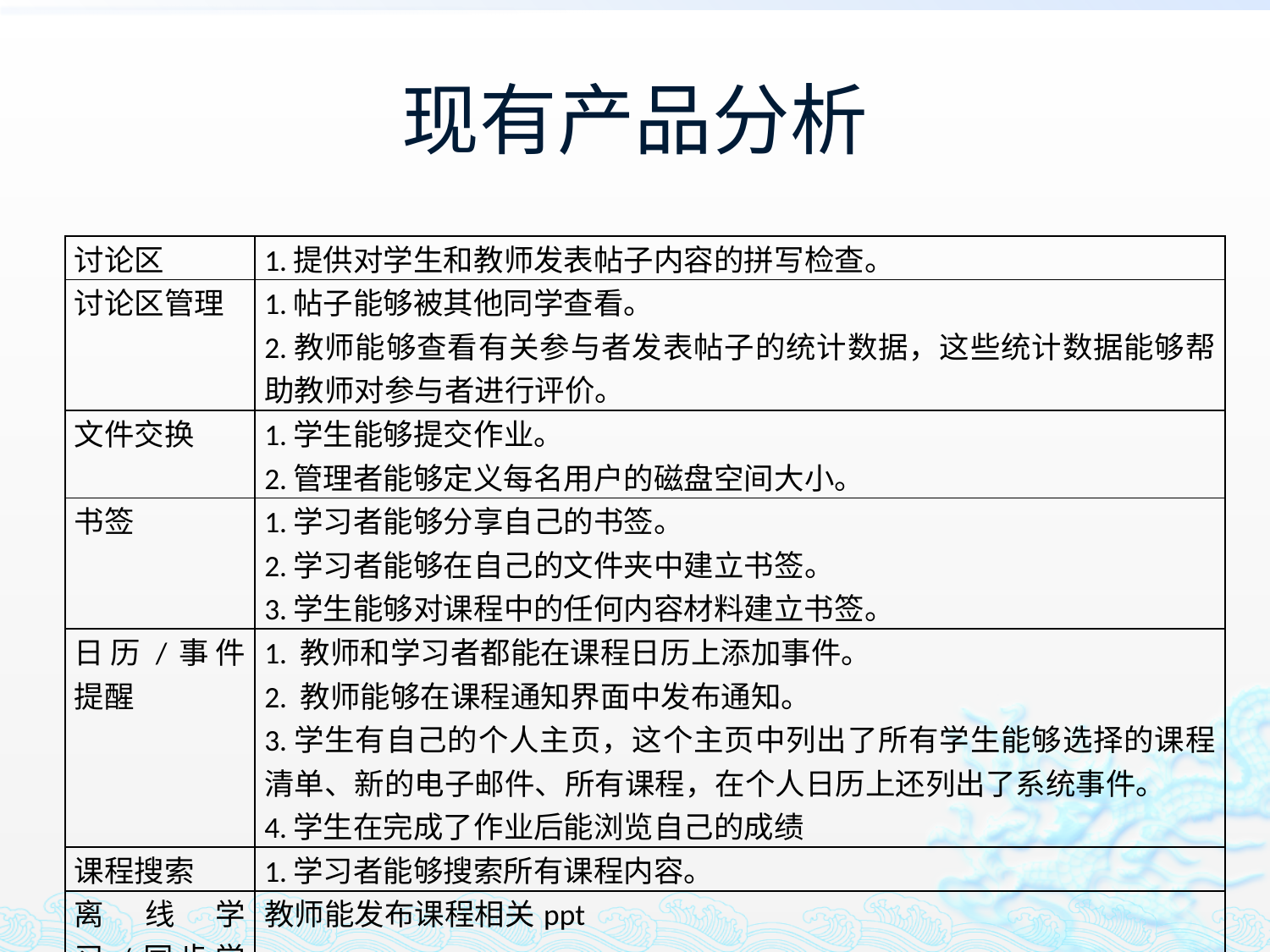

# 现有产品分析
| 讨论区 | 1.提供对学生和教师发表帖子内容的拼写检查。 |
| --- | --- |
| 讨论区管理 | 1.帖子能够被其他同学查看。 2.教师能够查看有关参与者发表帖子的统计数据，这些统计数据能够帮助教师对参与者进行评价。 |
| 文件交换 | 1.学生能够提交作业。 2.管理者能够定义每名用户的磁盘空间大小。 |
| 书签 | 1.学习者能够分享自己的书签。 2.学习者能够在自己的文件夹中建立书签。 3.学生能够对课程中的任何内容材料建立书签。 |
| 日历/事件提醒 | 1. 教师和学习者都能在课程日历上添加事件。 2. 教师能够在课程通知界面中发布通知。 3.学生有自己的个人主页，这个主页中列出了所有学生能够选择的课程清单、新的电子邮件、所有课程，在个人日历上还列出了系统事件。 4.学生在完成了作业后能浏览自己的成绩 |
| 课程搜索 | 1.学习者能够搜索所有课程内容。 |
| 离线学习/同步学习 | 教师能发布课程相关ppt |
| 导航条/帮助 | 1. 学习者能够及时的得到任何工具的使用帮助。 2.系统有帮助学习者如何使用系统的在线教程。 |